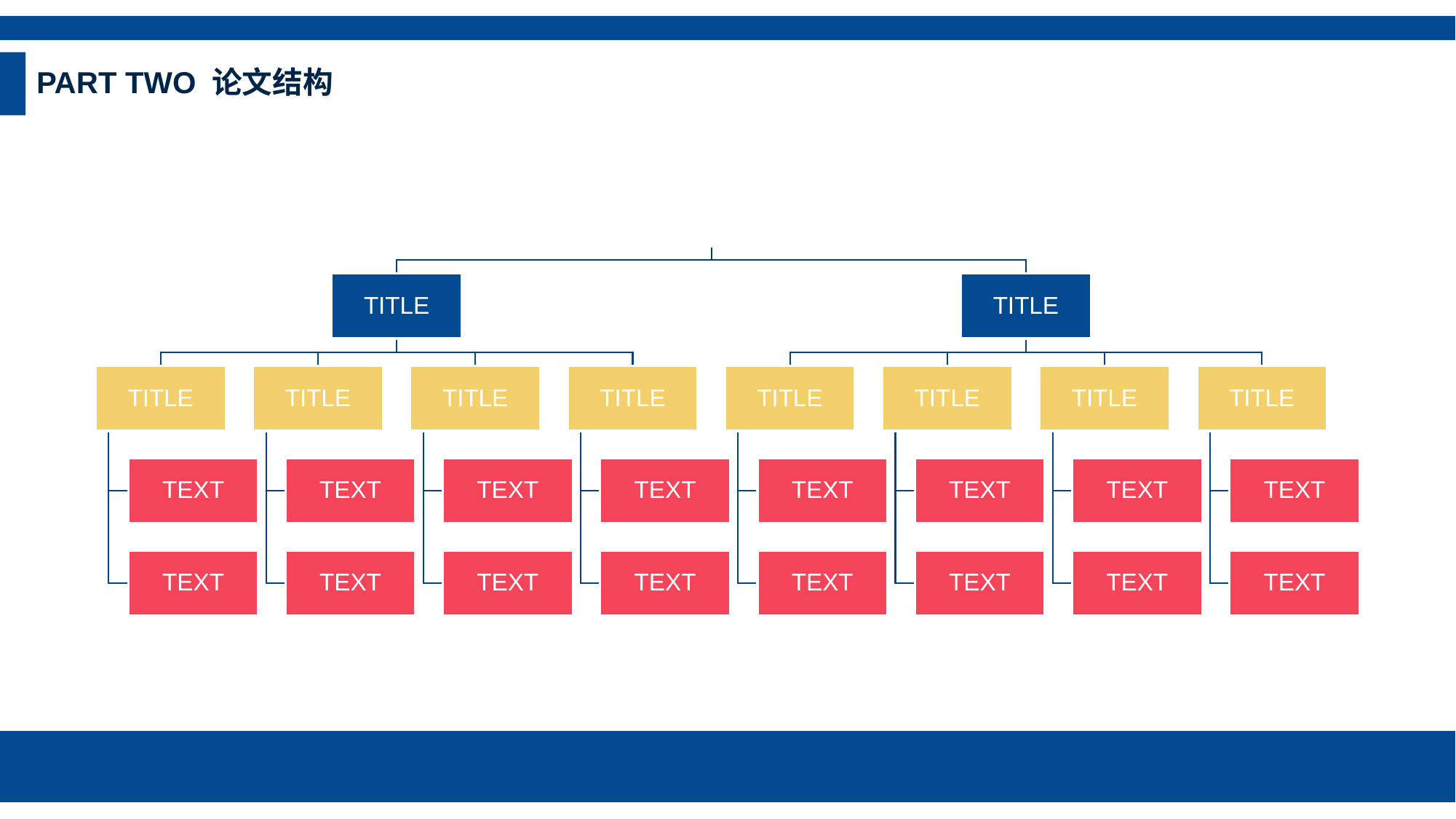

PART TWO 论文结构
TITLE
TITLE
TITLE
TEXT
TEXT
TITLE
TEXT
TEXT
TITLE
TEXT
TEXT
TITLE
TEXT
TEXT
TITLE
TITLE
TEXT
TEXT
TITLE
TEXT
TEXT
TITLE
TEXT
TEXT
TITLE
TEXT
TEXT